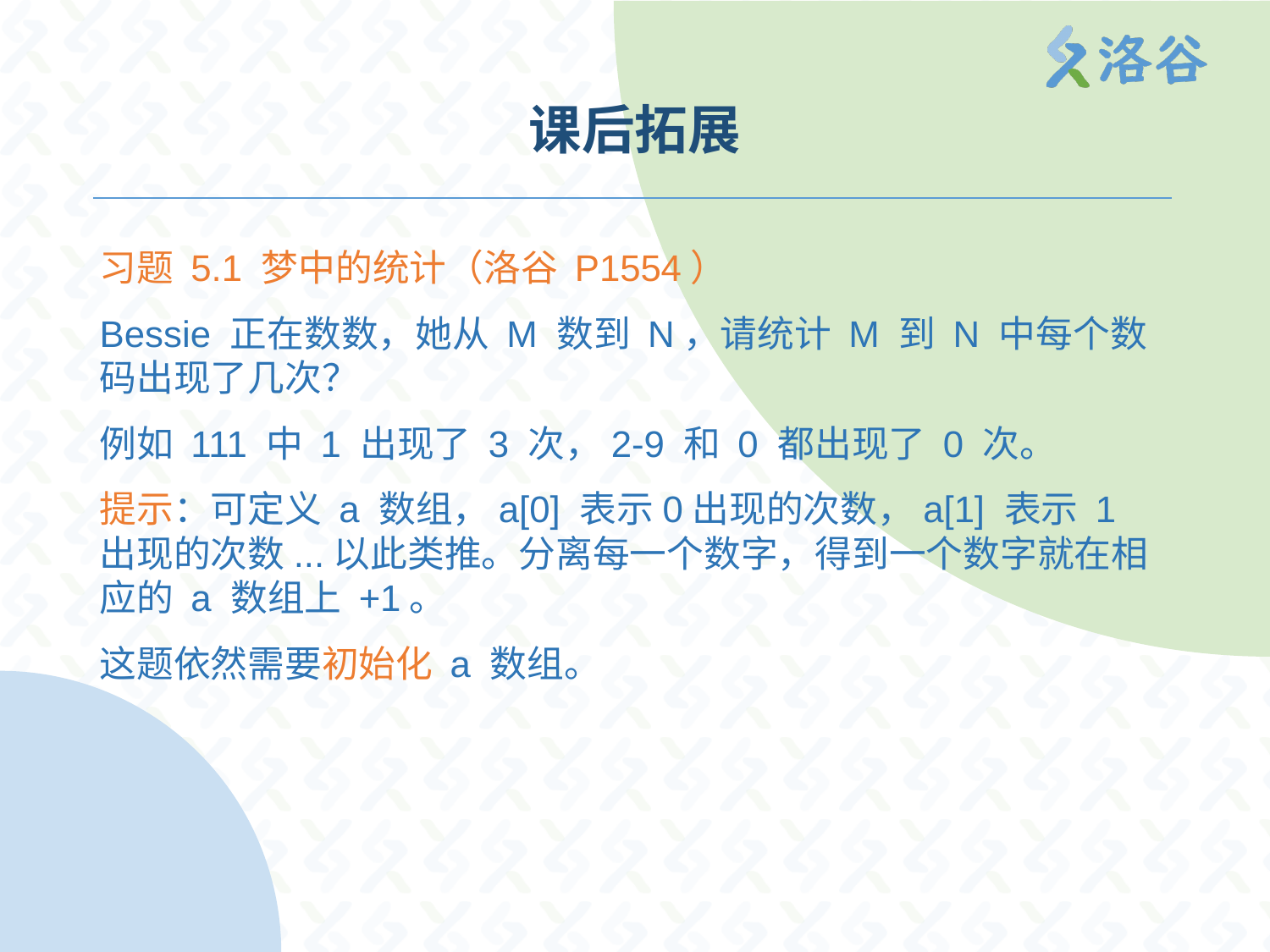

# 课后拓展
习题 5.1 梦中的统计（洛谷 P1554）
Bessie 正在数数，她从 M 数到 N，请统计 M 到 N 中每个数码出现了几次？
例如 111 中 1 出现了 3 次，2-9 和 0 都出现了 0 次。
提示：可定义 a 数组，a[0] 表示0出现的次数，a[1] 表示 1 出现的次数...以此类推。分离每一个数字，得到一个数字就在相应的 a 数组上 +1。
这题依然需要初始化 a 数组。